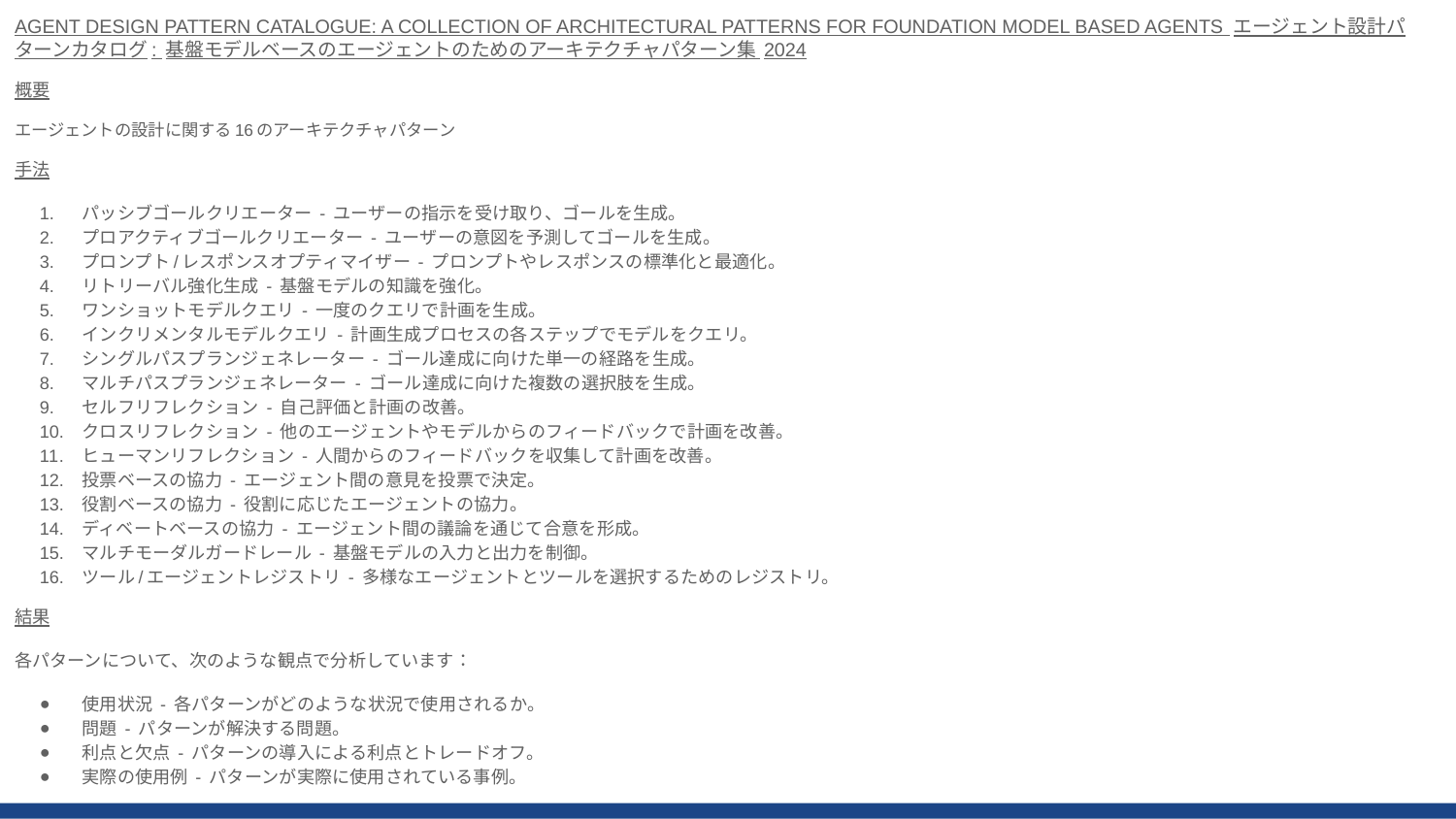

AGENT DESIGN PATTERN CATALOGUE: A COLLECTION OF ARCHITECTURAL PATTERNS FOR FOUNDATION MODEL BASED AGENTS エージェント設計パターンカタログ: 基盤モデルベースのエージェントのためのアーキテクチャパターン集 2024
概要
エージェントの設計に関する16のアーキテクチャパターン
手法
パッシブゴールクリエーター - ユーザーの指示を受け取り、ゴールを生成。
プロアクティブゴールクリエーター - ユーザーの意図を予測してゴールを生成。
プロンプト/レスポンスオプティマイザー - プロンプトやレスポンスの標準化と最適化。
リトリーバル強化生成 - 基盤モデルの知識を強化。
ワンショットモデルクエリ - 一度のクエリで計画を生成。
インクリメンタルモデルクエリ - 計画生成プロセスの各ステップでモデルをクエリ。
シングルパスプランジェネレーター - ゴール達成に向けた単一の経路を生成。
マルチパスプランジェネレーター - ゴール達成に向けた複数の選択肢を生成。
セルフリフレクション - 自己評価と計画の改善。
クロスリフレクション - 他のエージェントやモデルからのフィードバックで計画を改善。
ヒューマンリフレクション - 人間からのフィードバックを収集して計画を改善。
投票ベースの協力 - エージェント間の意見を投票で決定。
役割ベースの協力 - 役割に応じたエージェントの協力。
ディベートベースの協力 - エージェント間の議論を通じて合意を形成。
マルチモーダルガードレール - 基盤モデルの入力と出力を制御。
ツール/エージェントレジストリ - 多様なエージェントとツールを選択するためのレジストリ。
結果
各パターンについて、次のような観点で分析しています：
使用状況 - 各パターンがどのような状況で使用されるか。
問題 - パターンが解決する問題。
利点と欠点 - パターンの導入による利点とトレードオフ。
実際の使用例 - パターンが実際に使用されている事例。